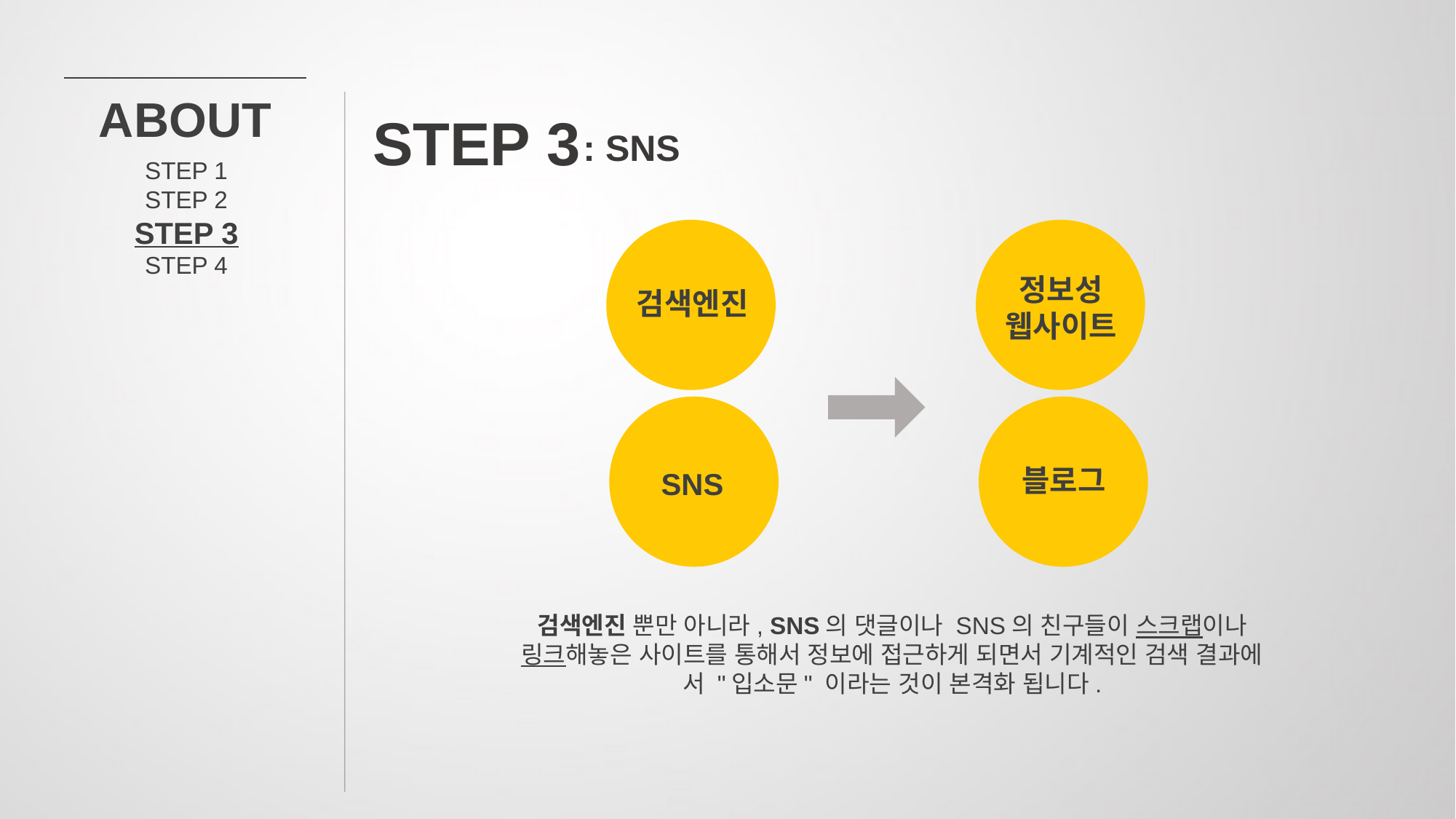

ABOUT
STEP 3
: SNS
STEP 1
STEP 2
STEP 3
STEP 4

검색엔진

정보성
웹사이트

SNS

블로그
검색엔진 뿐만 아니라, SNS의 댓글이나 SNS의 친구들이 스크랩이나 링크해놓은 사이트를 통해서 정보에 접근하게 되면서 기계적인 검색 결과에서 "입소문" 이라는 것이 본격화 됩니다.